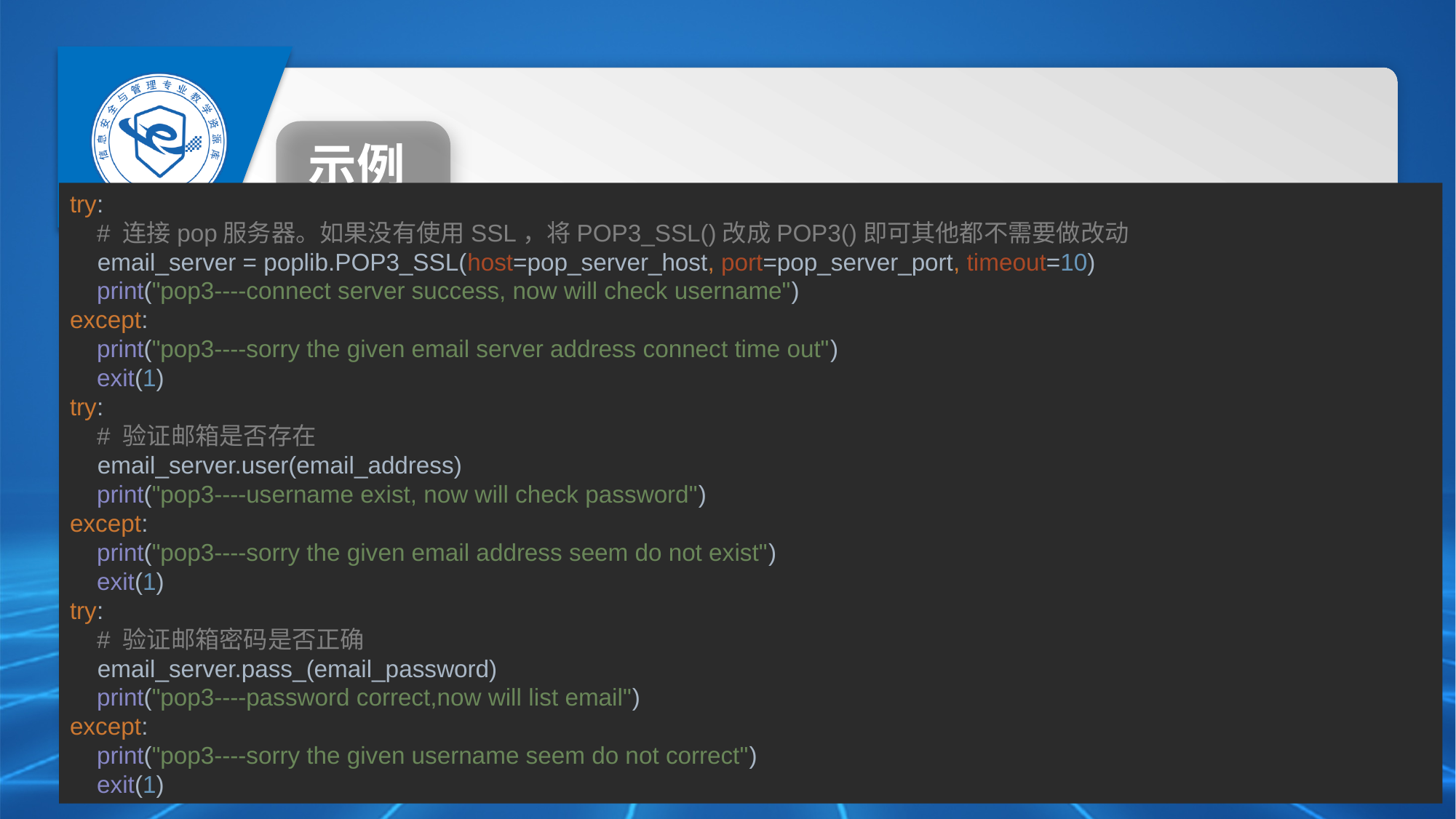

示例
try:
    # 连接pop服务器。如果没有使用SSL，将POP3_SSL()改成POP3()即可其他都不需要做改动
    email_server = poplib.POP3_SSL(host=pop_server_host, port=pop_server_port, timeout=10)
    print("pop3----connect server success, now will check username")
except:
    print("pop3----sorry the given email server address connect time out")
    exit(1)
try:
    # 验证邮箱是否存在
    email_server.user(email_address)
    print("pop3----username exist, now will check password")
except:
    print("pop3----sorry the given email address seem do not exist")
    exit(1)
try:
    # 验证邮箱密码是否正确
    email_server.pass_(email_password)
    print("pop3----password correct,now will list email")
except:
    print("pop3----sorry the given username seem do not correct")
    exit(1)